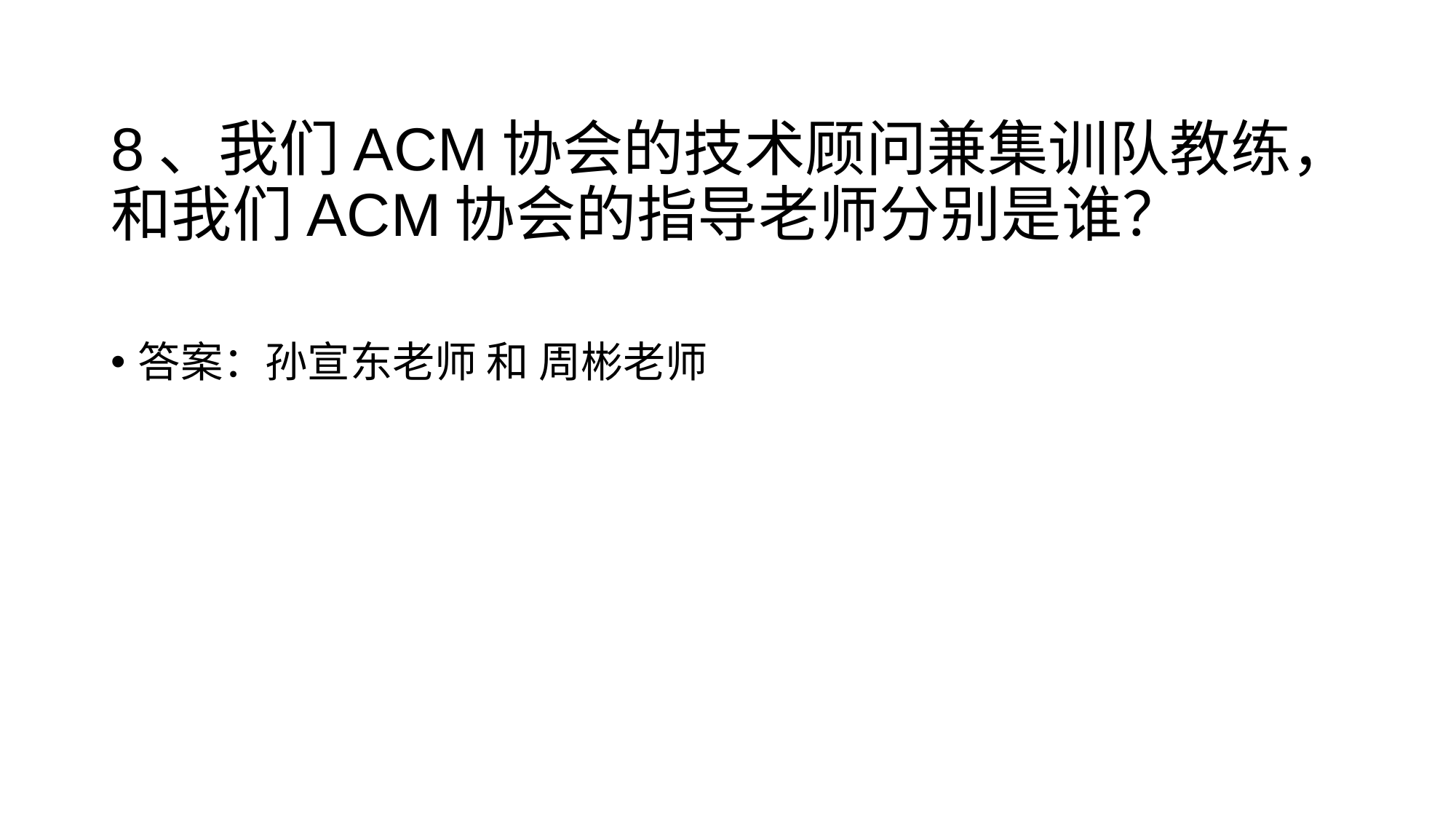

# 8、我们ACM协会的技术顾问兼集训队教练，和我们ACM协会的指导老师分别是谁？
答案：孙宣东老师 和 周彬老师